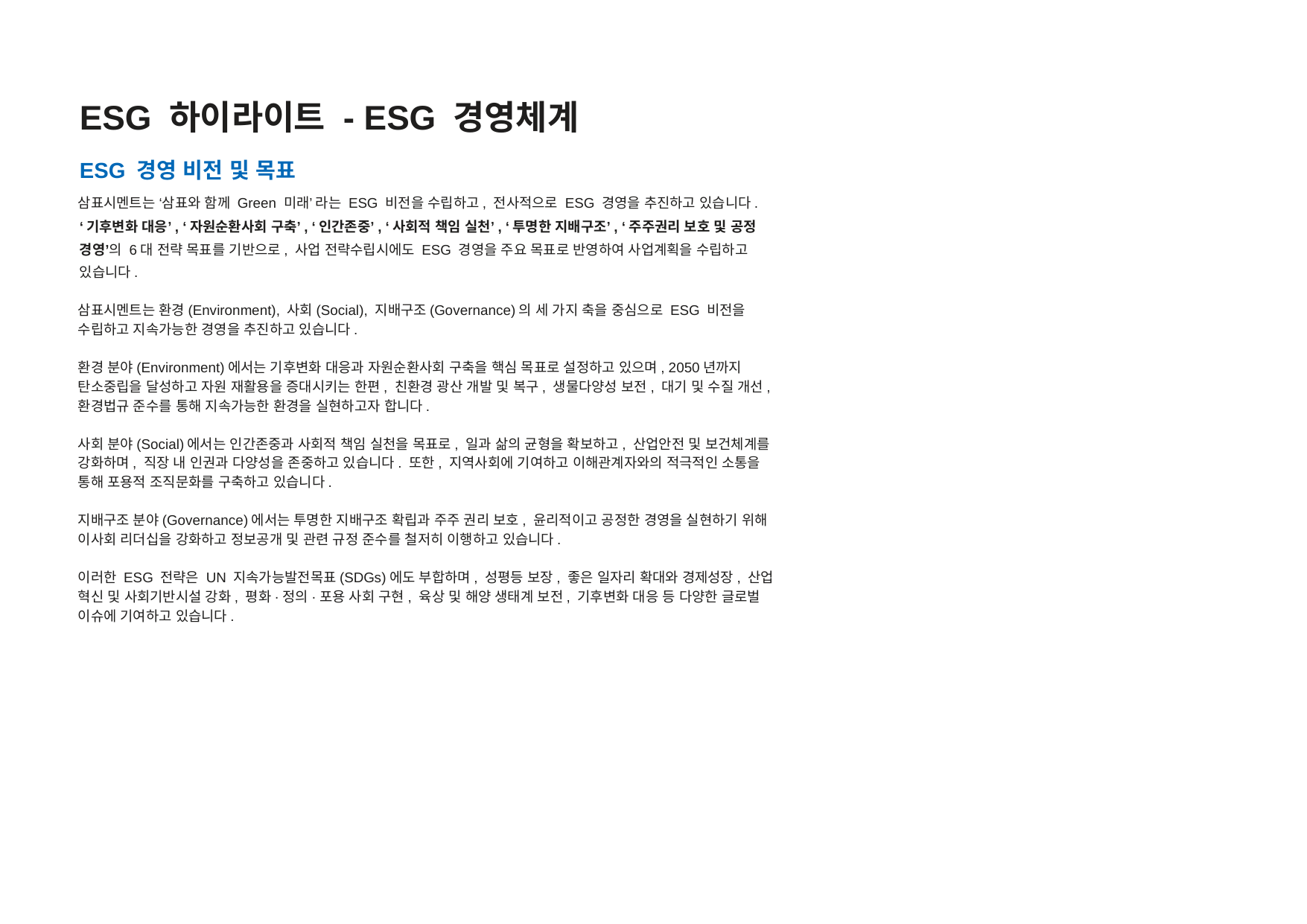

ESG 하이라이트 - ESG 경영체계
ESG 경영 비전 및 목표
삼표시멘트는 ‘삼표와 함께 Green 미래’ 라는 ESG 비전을 수립하고, 전사적으로 ESG 경영을 추진하고 있습니다.
‘기후변화 대응’, ‘자원순환사회 구축’, ‘인간존중’, ‘사회적 책임 실천’, ‘투명한 지배구조’, ‘주주권리 보호 및 공정
경영’의 6대 전략 목표를 기반으로, 사업 전략수립시에도 ESG 경영을 주요 목표로 반영하여 사업계획을 수립하고
있습니다.
삼표시멘트는 환경(Environment), 사회(Social), 지배구조(Governance)의 세 가지 축을 중심으로 ESG 비전을 수립하고 지속가능한 경영을 추진하고 있습니다.
환경 분야(Environment)에서는 기후변화 대응과 자원순환사회 구축을 핵심 목표로 설정하고 있으며, 2050년까지 탄소중립을 달성하고 자원 재활용을 증대시키는 한편, 친환경 광산 개발 및 복구, 생물다양성 보전, 대기 및 수질 개선, 환경법규 준수를 통해 지속가능한 환경을 실현하고자 합니다.
사회 분야(Social)에서는 인간존중과 사회적 책임 실천을 목표로, 일과 삶의 균형을 확보하고, 산업안전 및 보건체계를 강화하며, 직장 내 인권과 다양성을 존중하고 있습니다. 또한, 지역사회에 기여하고 이해관계자와의 적극적인 소통을 통해 포용적 조직문화를 구축하고 있습니다.
지배구조 분야(Governance)에서는 투명한 지배구조 확립과 주주 권리 보호, 윤리적이고 공정한 경영을 실현하기 위해 이사회 리더십을 강화하고 정보공개 및 관련 규정 준수를 철저히 이행하고 있습니다.
이러한 ESG 전략은 UN 지속가능발전목표(SDGs)에도 부합하며, 성평등 보장, 좋은 일자리 확대와 경제성장, 산업 혁신 및 사회기반시설 강화, 평화·정의·포용 사회 구현, 육상 및 해양 생태계 보전, 기후변화 대응 등 다양한 글로벌 이슈에 기여하고 있습니다.